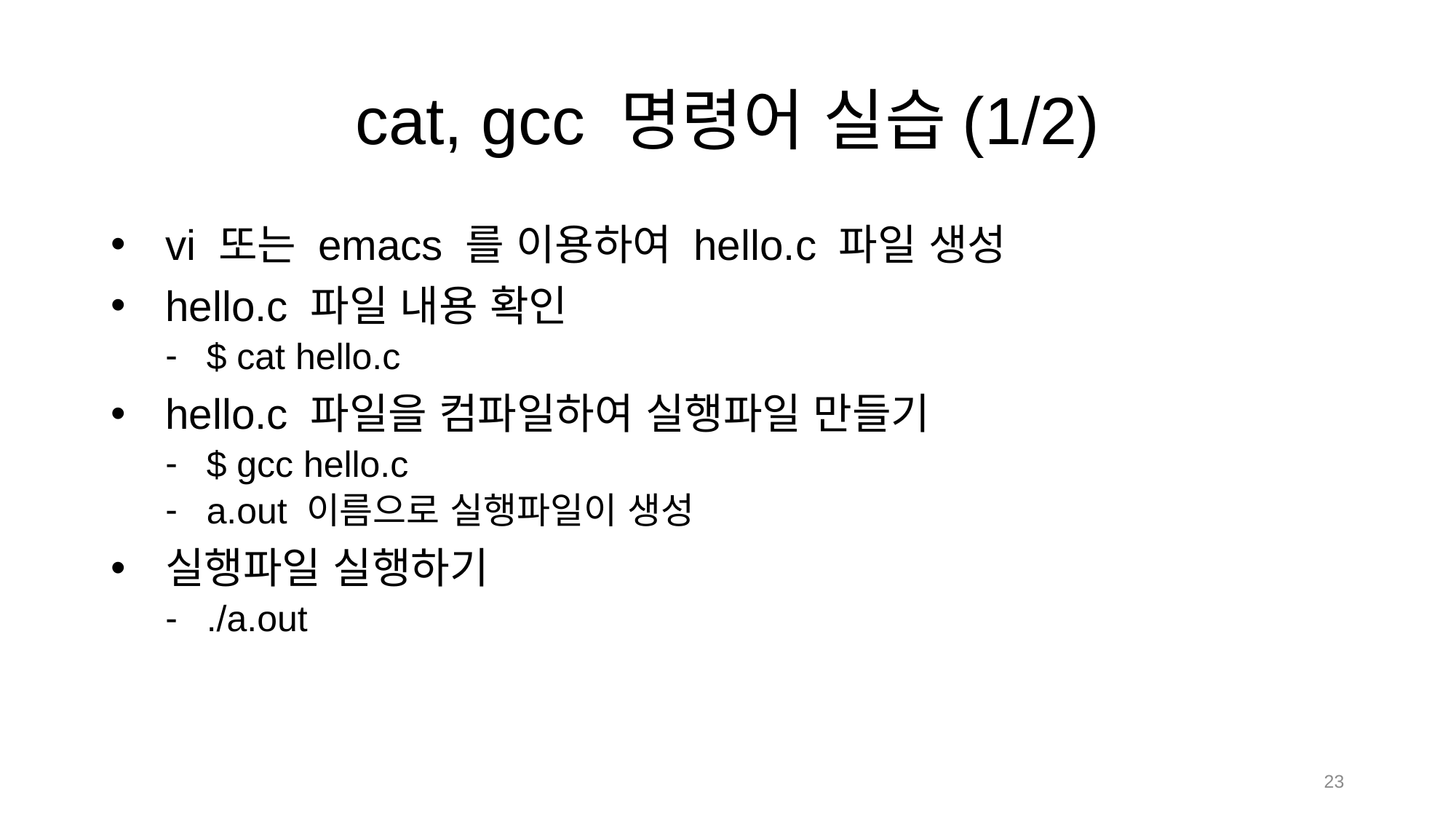

# cat, gcc 명령어 실습(1/2)
vi 또는 emacs 를 이용하여 hello.c 파일 생성
hello.c 파일 내용 확인
$ cat hello.c
hello.c 파일을 컴파일하여 실행파일 만들기
$ gcc hello.c
a.out 이름으로 실행파일이 생성
실행파일 실행하기
./a.out
23